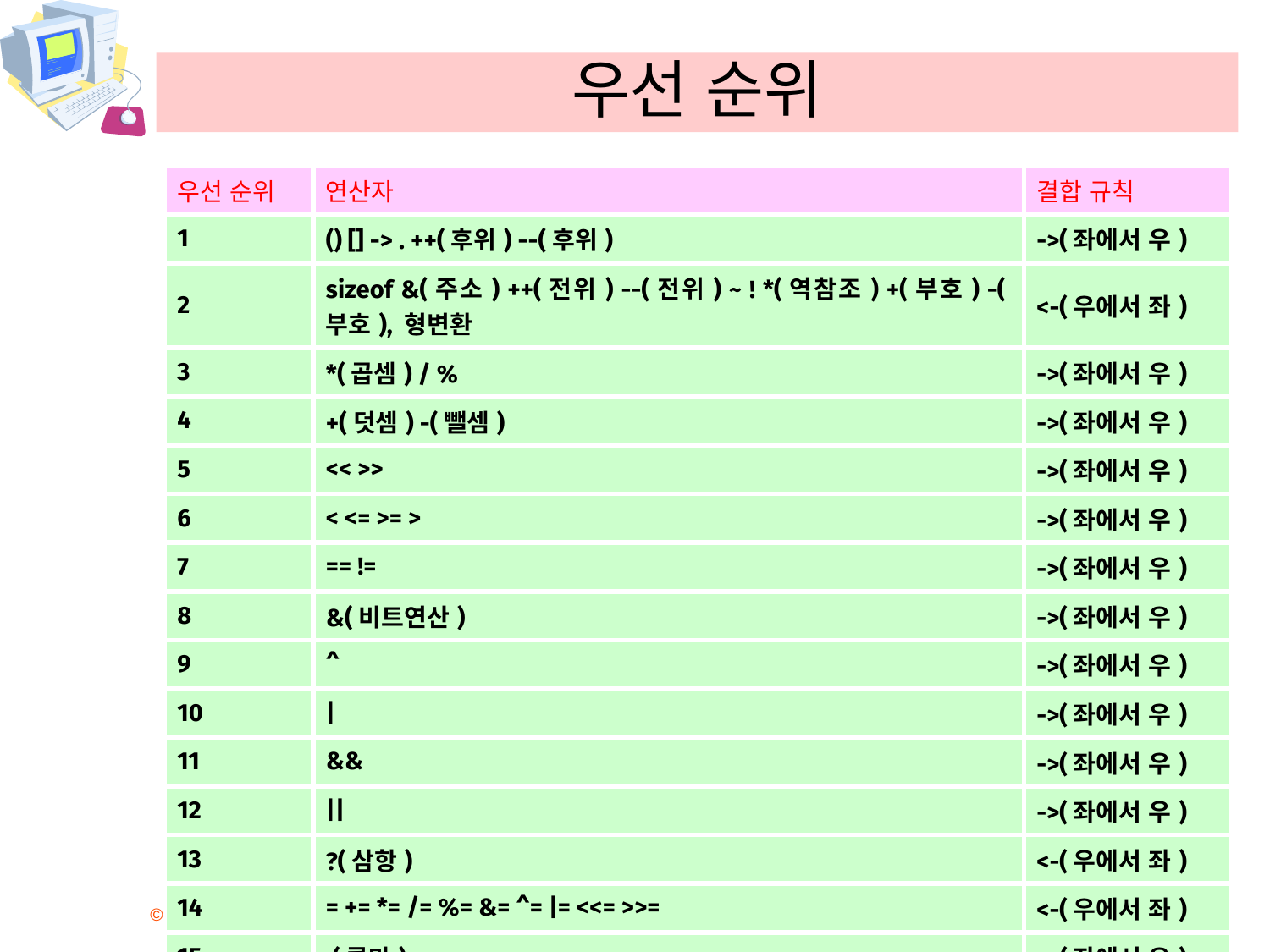

# 우선 순위
| 우선 순위 | 연산자 | 결합 규칙 |
| --- | --- | --- |
| 1 | () [] -> . ++(후위) --(후위) | ->(좌에서 우) |
| 2 | sizeof &(주소) ++(전위) --(전위) ~ ! \*(역참조) +(부호) -(부호), 형변환 | <-(우에서 좌) |
| 3 | \*(곱셈) / % | ->(좌에서 우) |
| 4 | +(덧셈) -(뺄셈) | ->(좌에서 우) |
| 5 | << >> | ->(좌에서 우) |
| 6 | < <= >= > | ->(좌에서 우) |
| 7 | == != | ->(좌에서 우) |
| 8 | &(비트연산) | ->(좌에서 우) |
| 9 | ^ | ->(좌에서 우) |
| 10 | | | ->(좌에서 우) |
| 11 | && | ->(좌에서 우) |
| 12 | || | ->(좌에서 우) |
| 13 | ?(삼항) | <-(우에서 좌) |
| 14 | = += \*= /= %= &= ^= |= <<= >>= | <-(우에서 좌) |
| 15 | ,(콤마) | ->(좌에서 우) |